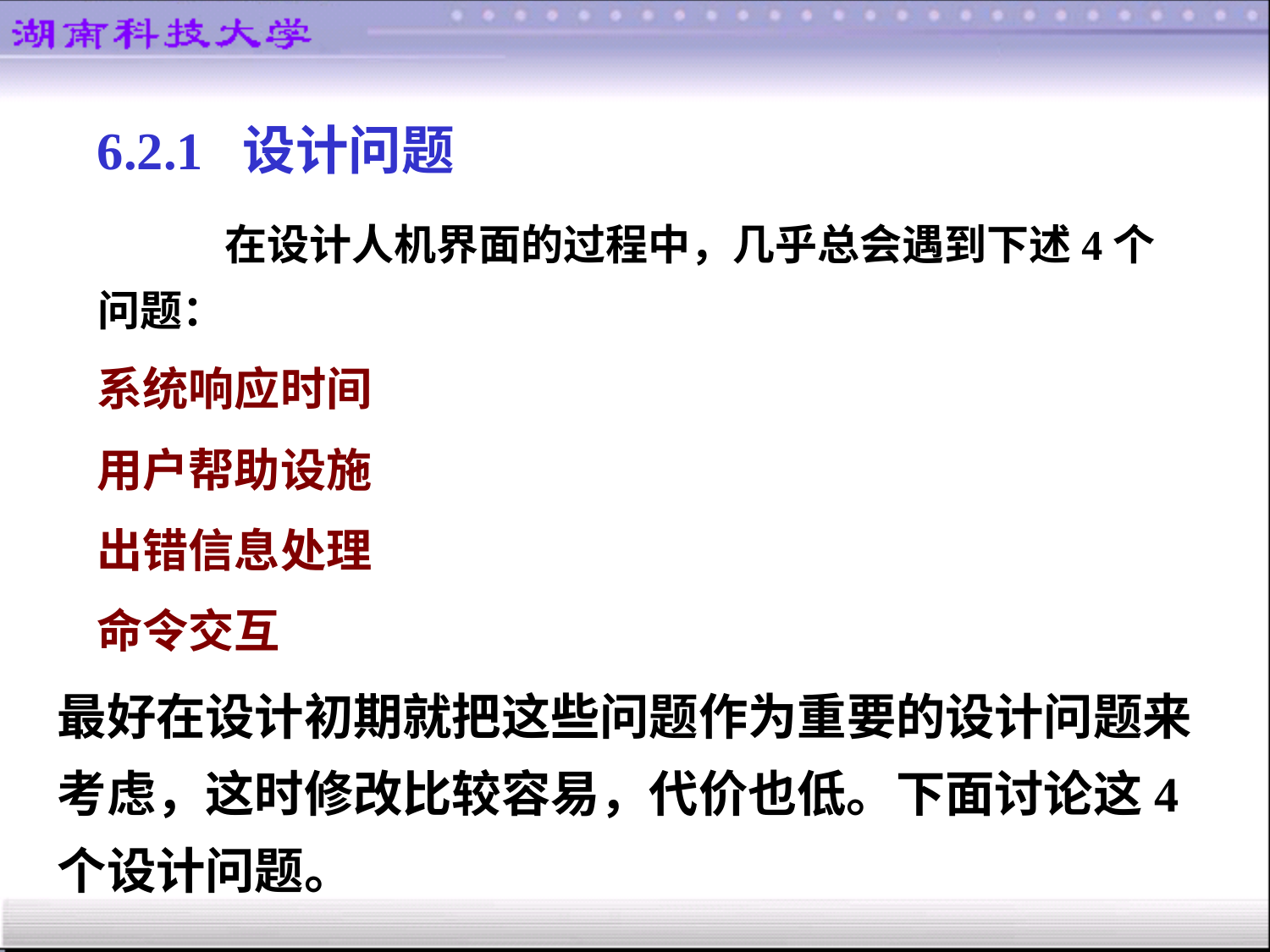

6.2.1  设计问题
		在设计人机界面的过程中，几乎总会遇到下述4个问题：
系统响应时间
用户帮助设施
出错信息处理
命令交互
最好在设计初期就把这些问题作为重要的设计问题来考虑，这时修改比较容易，代价也低。下面讨论这4个设计问题。